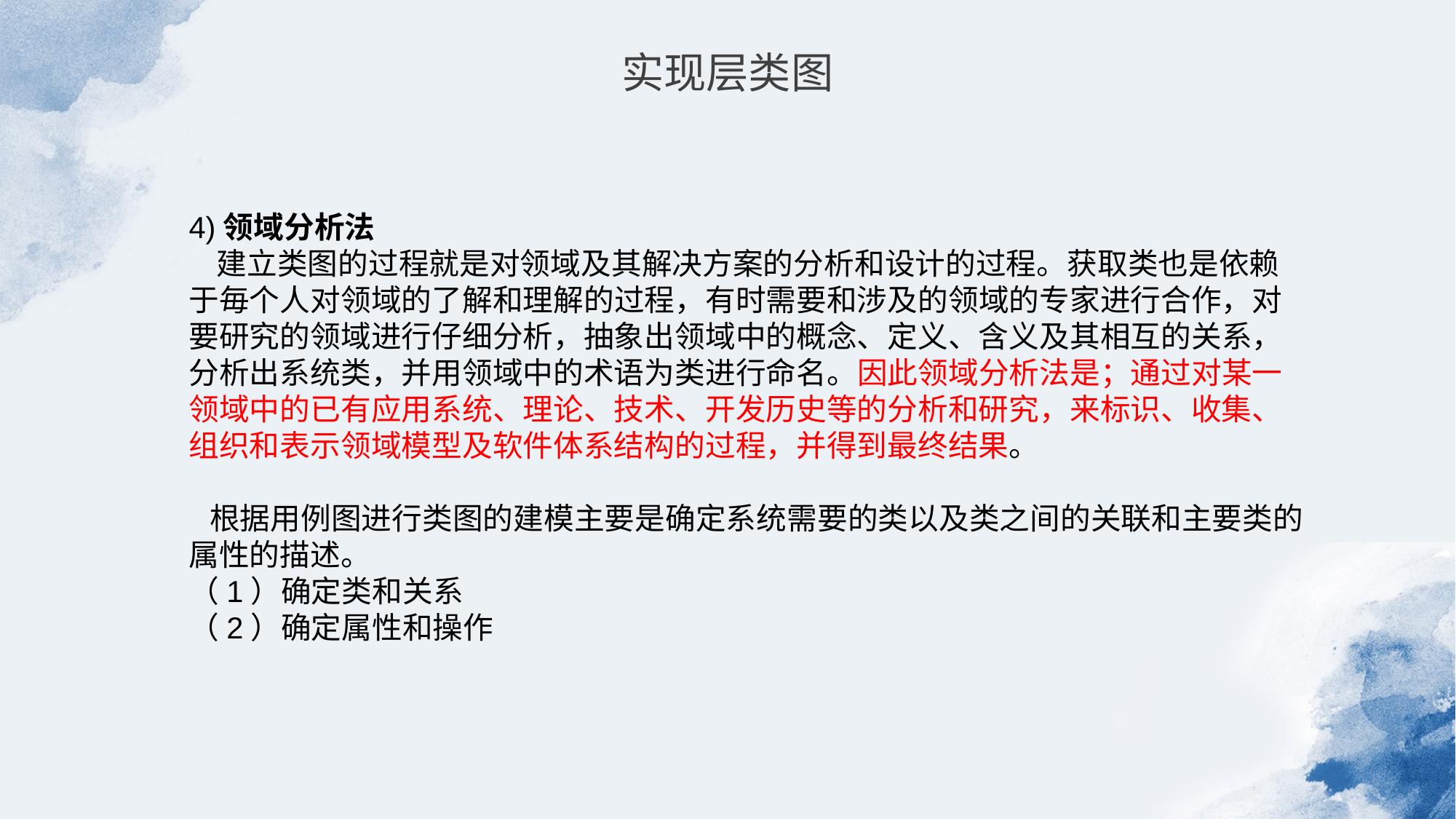

实现层类图
4)领域分析法
   建立类图的过程就是对领域及其解决方案的分析和设计的过程。获取类也是依赖于毎个人对领域的了解和理解的过程，有时需要和涉及的领域的专家进行合作，对要研究的领域进行仔细分析，抽象出领域中的概念、定义、含义及其相互的关系，分析出系统类，并用领域中的术语为类进行命名。因此领域分析法是；通过对某一领域中的已有应用系统、理论、技术、开发历史等的分析和研究，来标识、收集、组织和表示领域模型及软件体系结构的过程，并得到最终结果。

  根据用例图进行类图的建模主要是确定系统需要的类以及类之间的关联和主要类的属性的描述。
（1）确定类和关系
（2）确定属性和操作